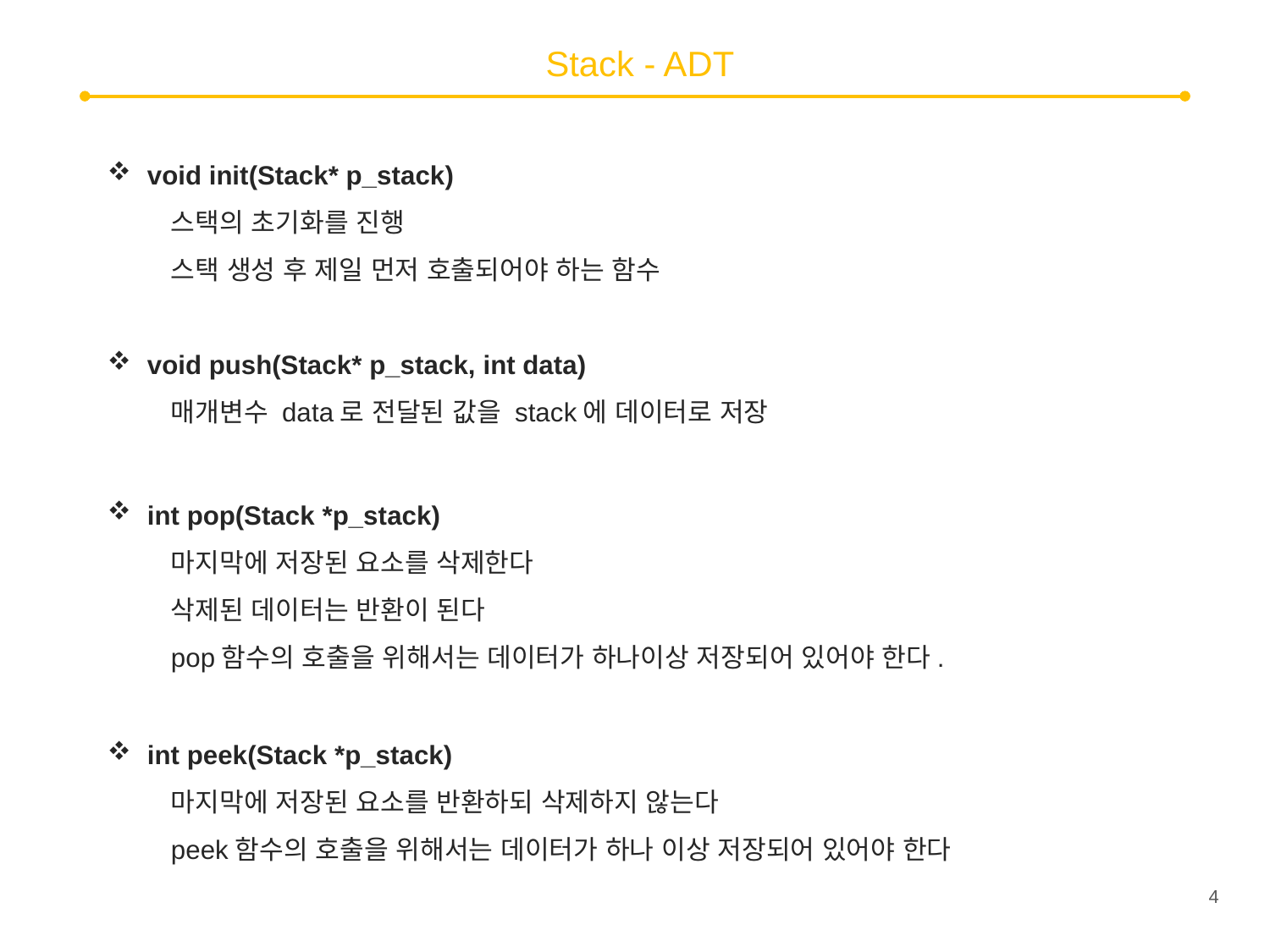

# Stack - ADT
void init(Stack* p_stack)
스택의 초기화를 진행
스택 생성 후 제일 먼저 호출되어야 하는 함수
void push(Stack* p_stack, int data)
매개변수 data로 전달된 값을 stack에 데이터로 저장
int pop(Stack *p_stack)
마지막에 저장된 요소를 삭제한다
삭제된 데이터는 반환이 된다
pop함수의 호출을 위해서는 데이터가 하나이상 저장되어 있어야 한다.
int peek(Stack *p_stack)
마지막에 저장된 요소를 반환하되 삭제하지 않는다
peek함수의 호출을 위해서는 데이터가 하나 이상 저장되어 있어야 한다